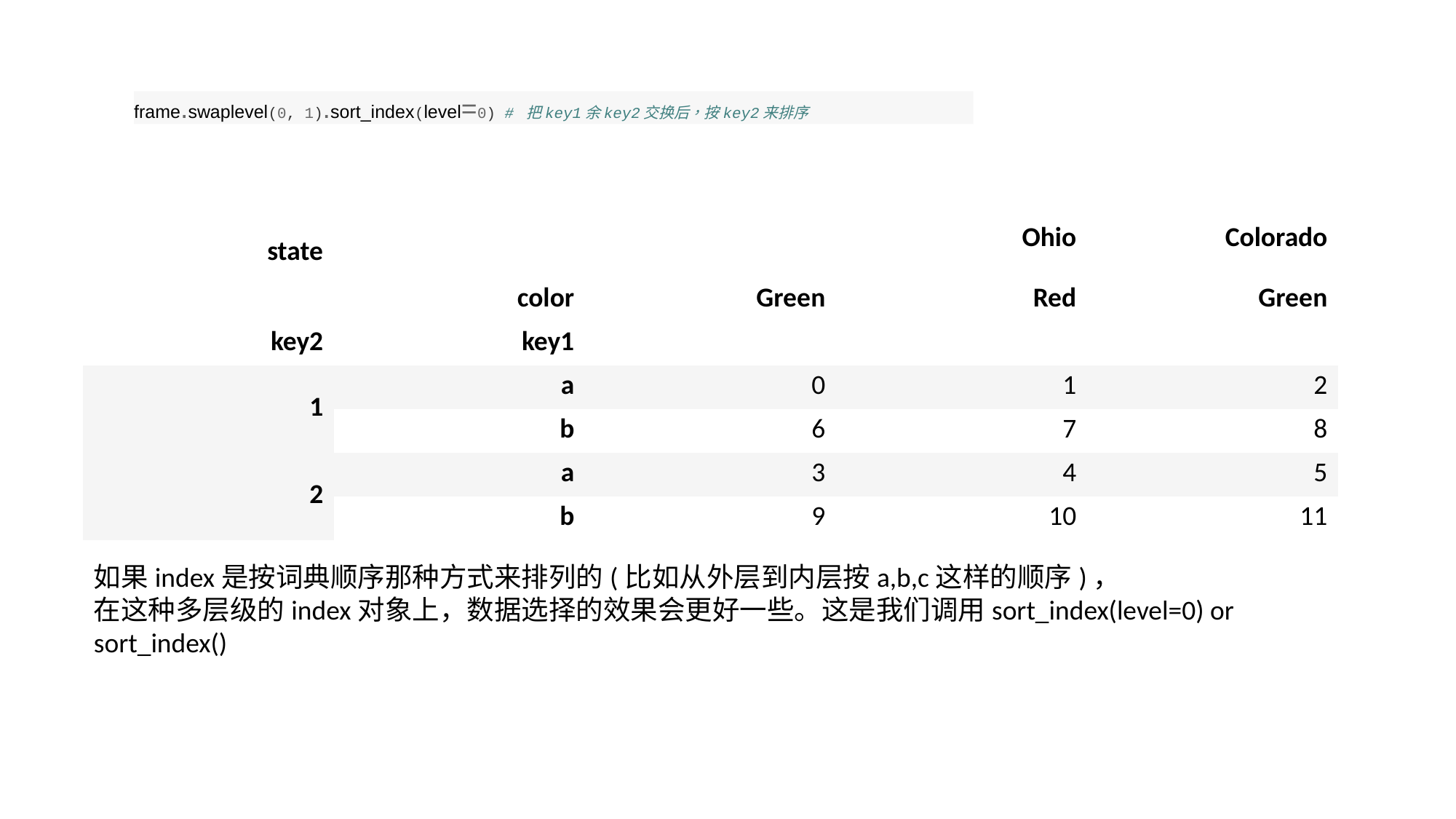

frame.swaplevel(0, 1).sort_index(level=0) # 把key1余key2交换后，按key2来排序
| state |  |  | Ohio | Colorado |
| --- | --- | --- | --- | --- |
|  | color | Green | Red | Green |
| key2 | key1 |  |  |  |
| 1 | a | 0 | 1 | 2 |
|  | b | 6 | 7 | 8 |
| 2 | a | 3 | 4 | 5 |
|  | b | 9 | 10 | 11 |
如果index是按词典顺序那种方式来排列的(比如从外层到内层按a,b,c这样的顺序)，
在这种多层级的index对象上，数据选择的效果会更好一些。这是我们调用sort_index(level=0) or sort_index()